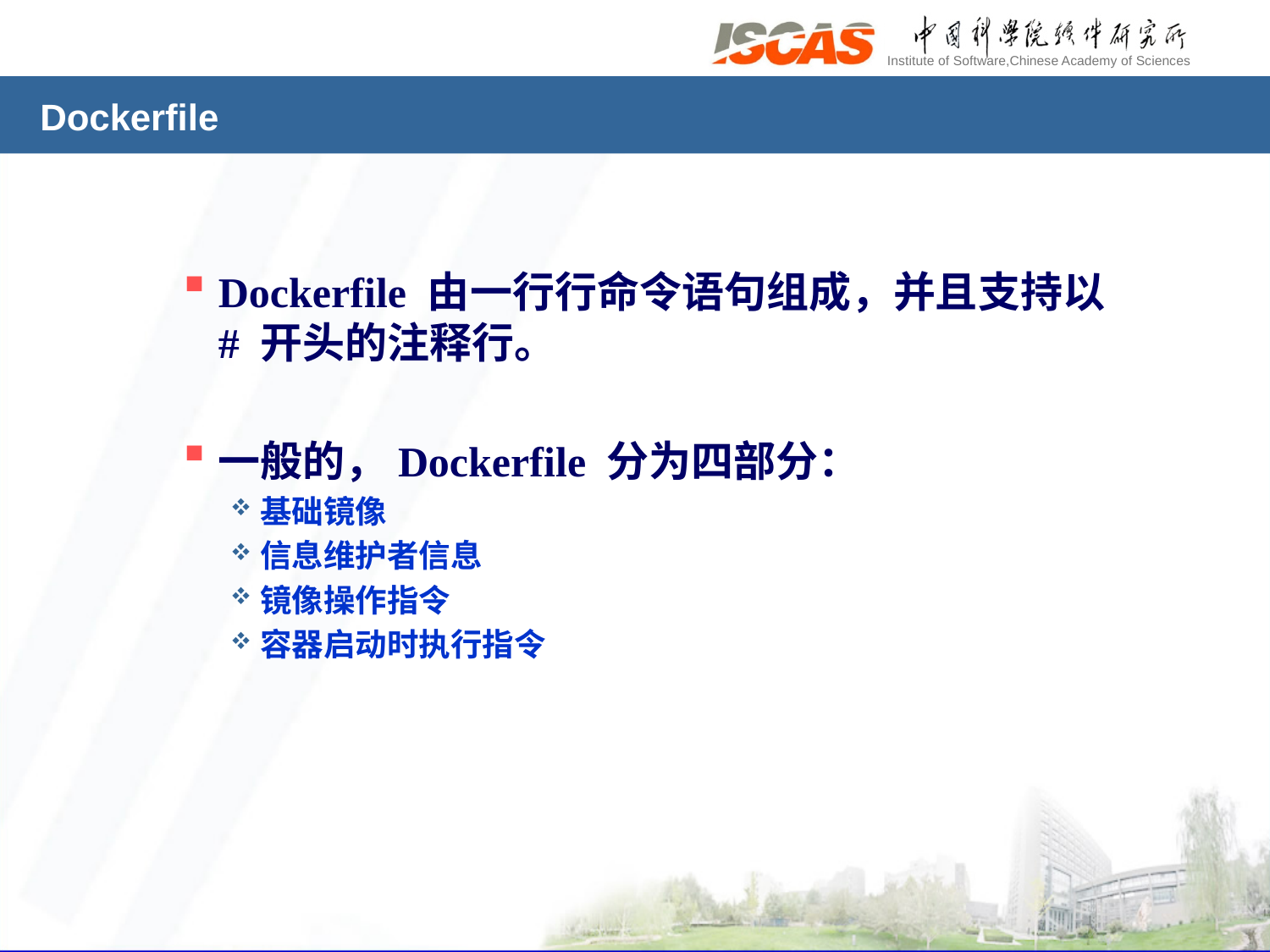

# Dockerfile
Dockerfile 由一行行命令语句组成，并且支持以 # 开头的注释行。

一般的，Dockerfile 分为四部分：
基础镜像
信息维护者信息
镜像操作指令
容器启动时执行指令